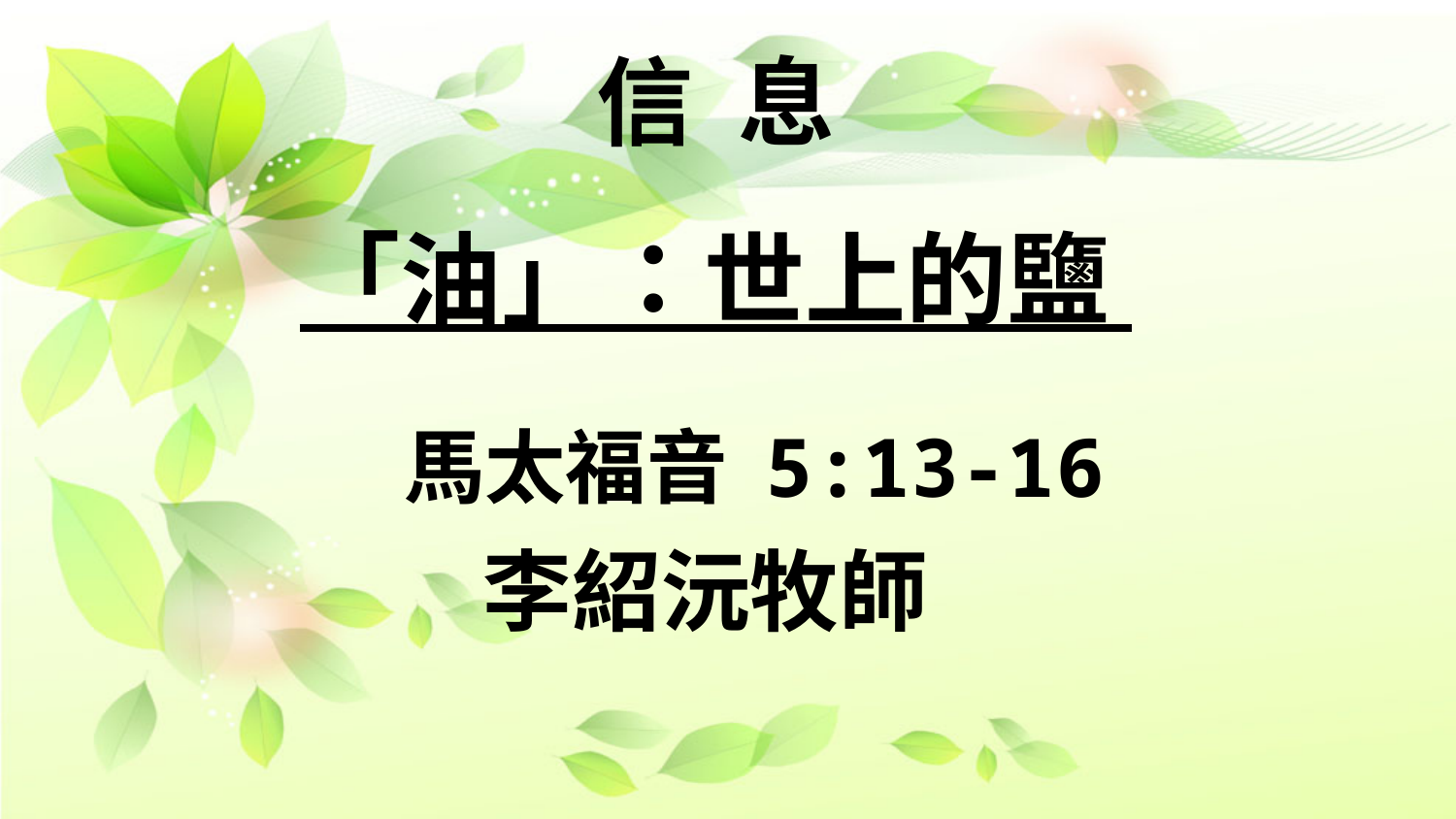

# 信  息 「油」：世上的鹽 李紹沅牧師
 馬太福音 5:13-16